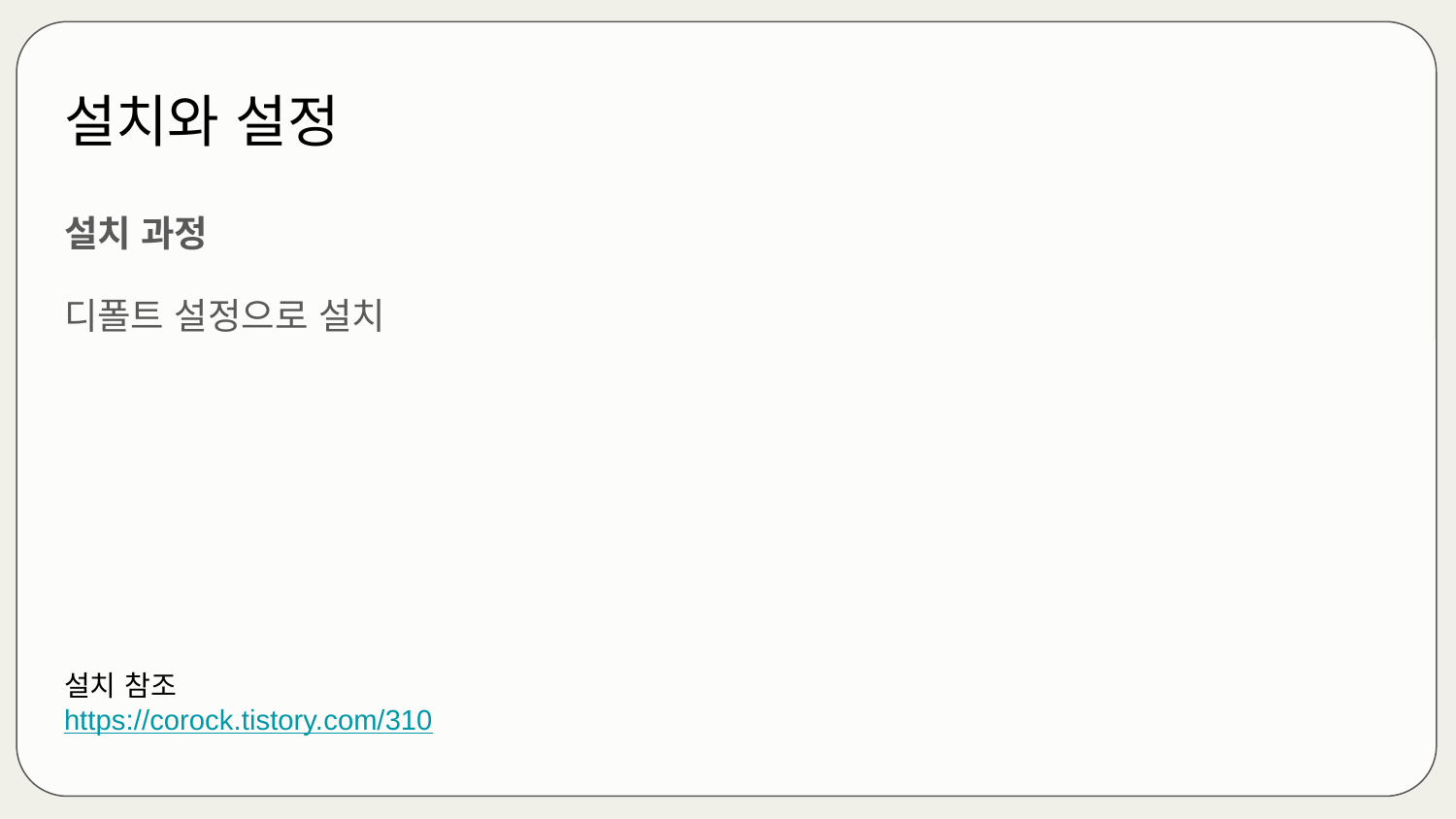

# 설치와 설정
설치 과정
디폴트 설정으로 설치

설치 참조
https://corock.tistory.com/310